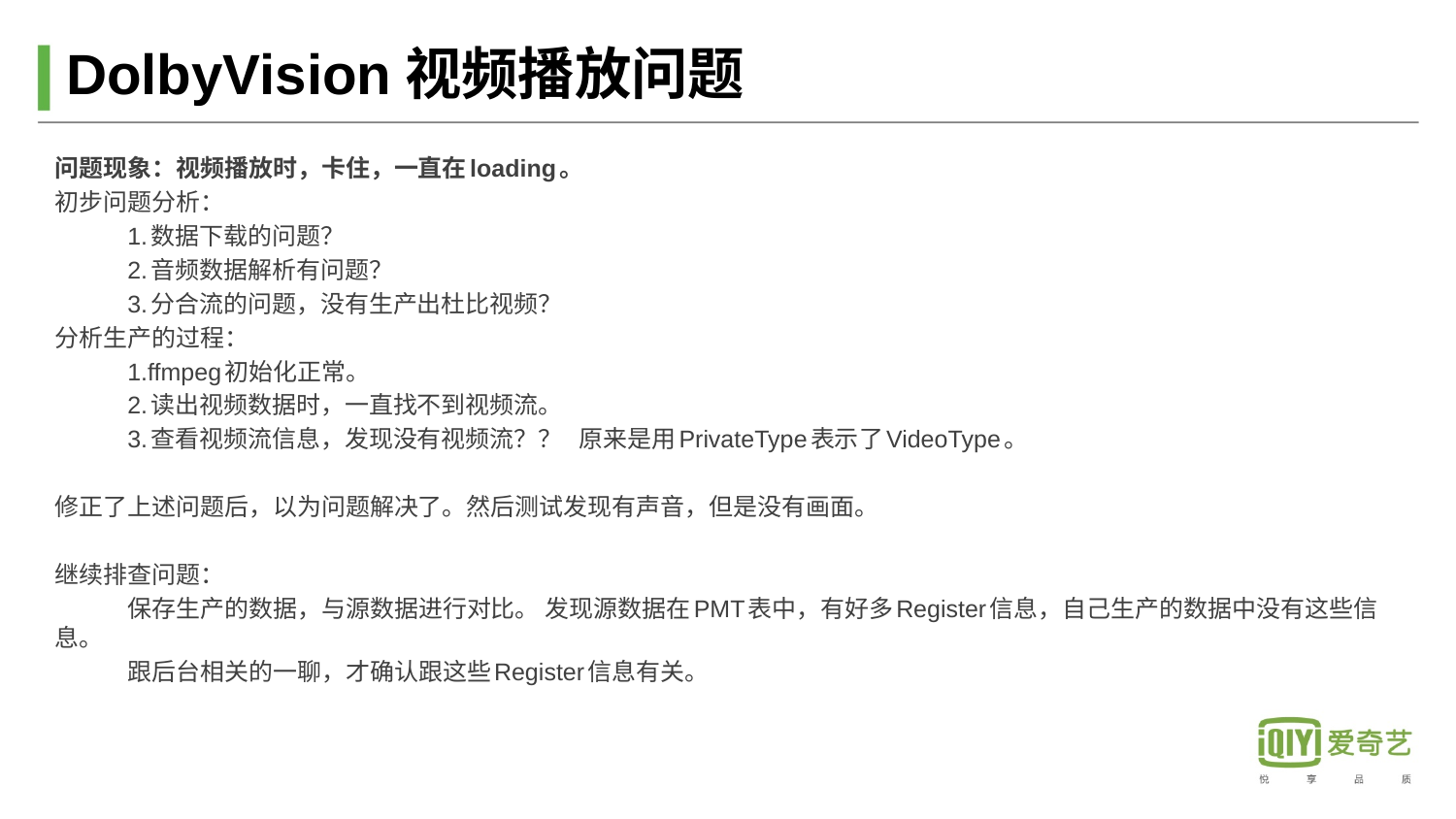

# DolbyVision视频播放问题
问题现象：视频播放时，卡住，一直在loading。
初步问题分析：
	1.数据下载的问题？
	2.音频数据解析有问题？
	3.分合流的问题，没有生产出杜比视频？
分析生产的过程：
	1.ffmpeg初始化正常。
	2.读出视频数据时，一直找不到视频流。
	3.查看视频流信息，发现没有视频流？？   原来是用PrivateType表示了VideoType。

修正了上述问题后，以为问题解决了。然后测试发现有声音，但是没有画面。

继续排查问题：
	保存生产的数据，与源数据进行对比。 发现源数据在PMT表中，有好多Register信息，自己生产的数据中没有这些信息。
	跟后台相关的一聊，才确认跟这些Register信息有关。